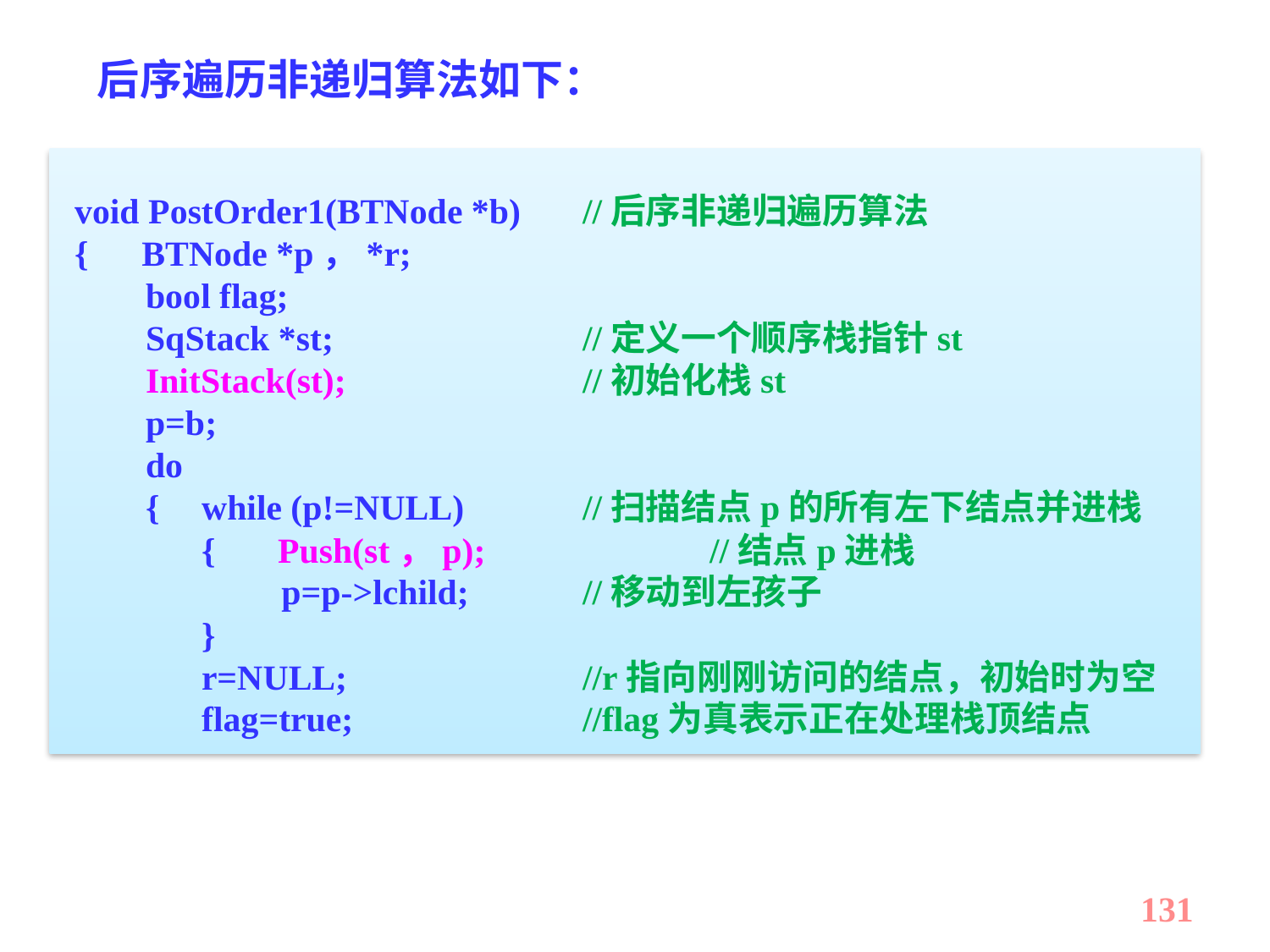

后序遍历非递归算法如下：
void PostOrder1(BTNode *b)	//后序非递归遍历算法
{      BTNode *p，*r;
        bool flag;
        SqStack *st;		//定义一个顺序栈指针st
        InitStack(st);		//初始化栈st
        p=b;
        do
        {	while (p!=NULL)	//扫描结点p的所有左下结点并进栈
	{       Push(st，p);		//结点p进栈
	         p=p->lchild;	//移动到左孩子
	}
	r=NULL;		//r指向刚刚访问的结点，初始时为空
	flag=true;		//flag为真表示正在处理栈顶结点
131